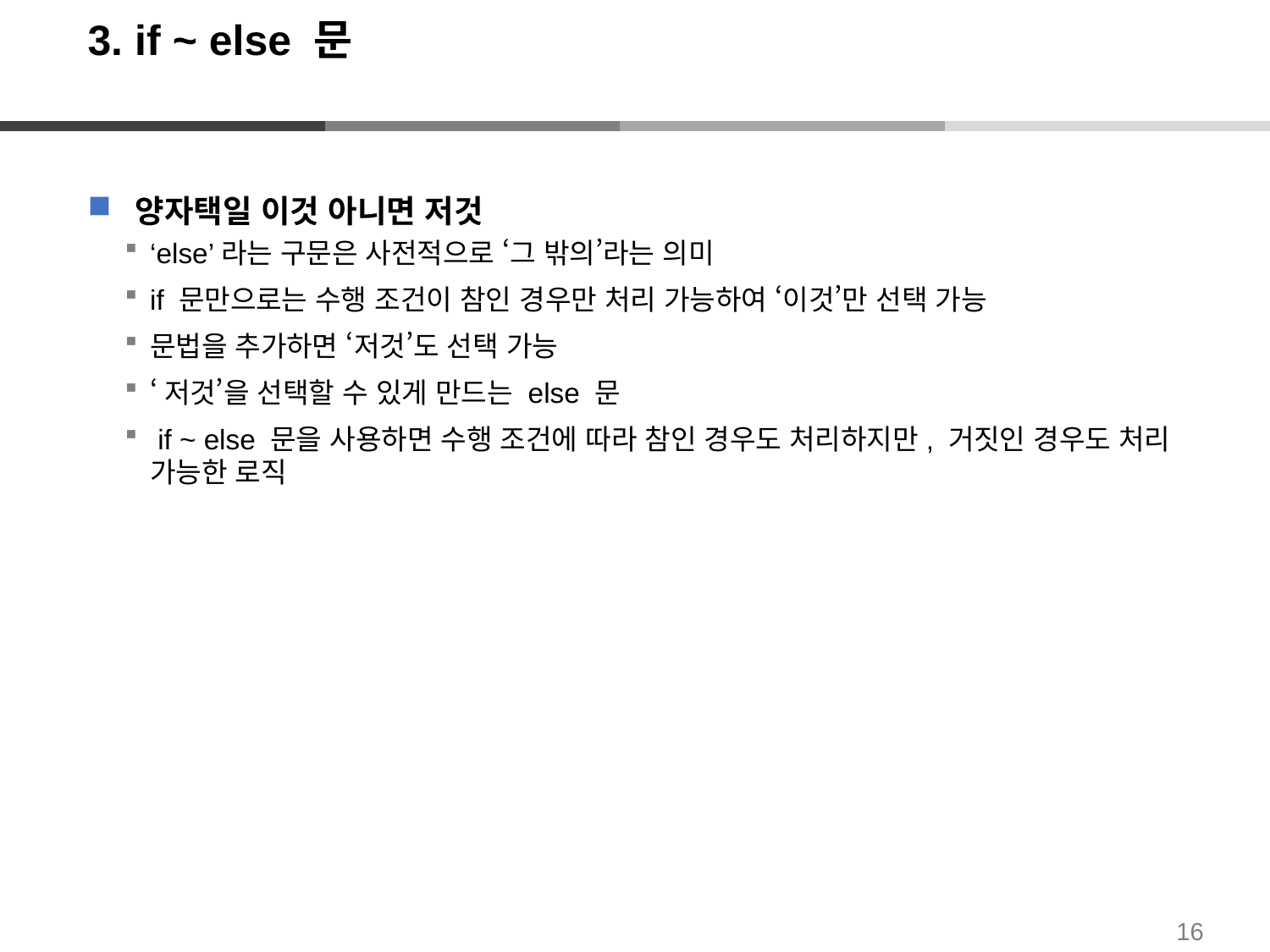

# 3. if ~ else 문
양자택일 이것 아니면 저것
‘else’라는 구문은 사전적으로 ‘그 밖의’라는 의미
if 문만으로는 수행 조건이 참인 경우만 처리 가능하여 ‘이것’만 선택 가능
문법을 추가하면 ‘저것’도 선택 가능
‘저것’을 선택할 수 있게 만드는 else 문
 if ~ else 문을 사용하면 수행 조건에 따라 참인 경우도 처리하지만, 거짓인 경우도 처리 가능한 로직